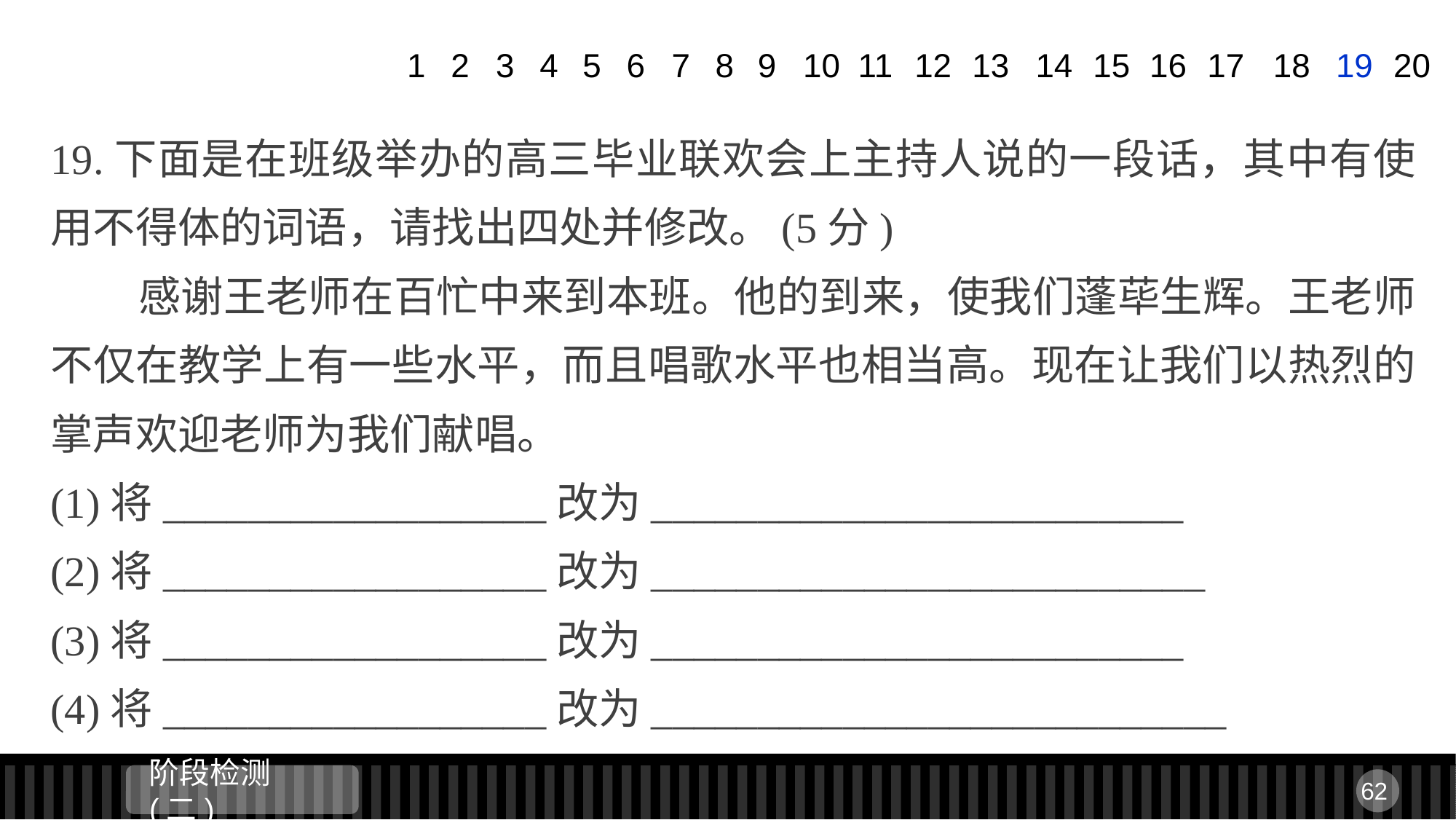

1
2
3
4
5
6
7
8
9
11
12
13
14
15
16
17
18
19
20
10
19.下面是在班级举办的高三毕业联欢会上主持人说的一段话，其中有使用不得体的词语，请找出四处并修改。(5分)
        感谢王老师在百忙中来到本班。他的到来，使我们蓬荜生辉。王老师不仅在教学上有一些水平，而且唱歌水平也相当高。现在让我们以热烈的掌声欢迎老师为我们献唱。
(1)将__________________改为_________________________
(2)将__________________改为__________________________
(3)将__________________改为_________________________
(4)将__________________改为___________________________